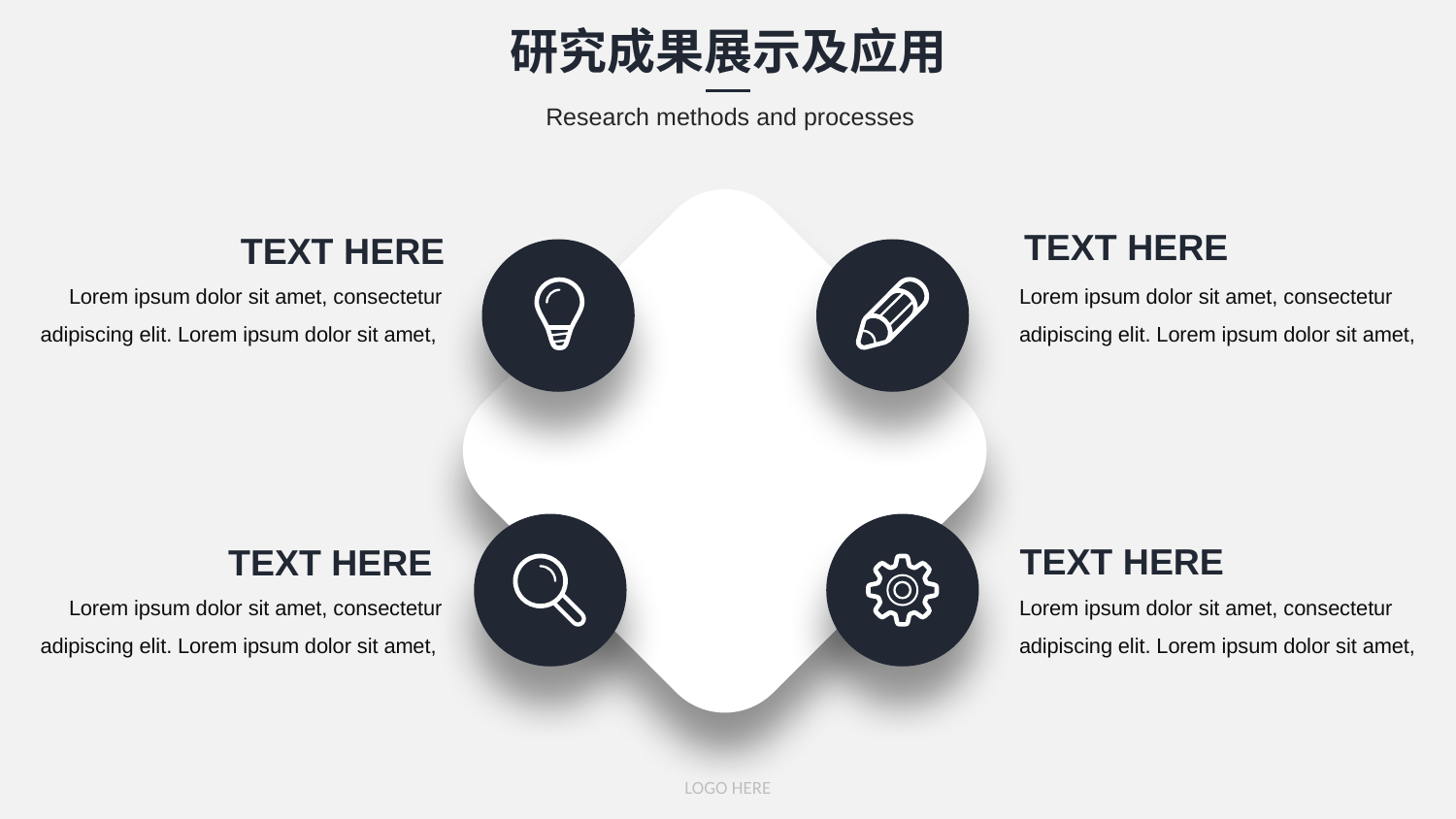

研究成果展示及应用
Research methods and processes
TEXT HERE
TEXT HERE

Lorem ipsum dolor sit amet, consectetur adipiscing elit. Lorem ipsum dolor sit amet,
Lorem ipsum dolor sit amet, consectetur adipiscing elit. Lorem ipsum dolor sit amet,

TEXT HERE
TEXT HERE
Lorem ipsum dolor sit amet, consectetur adipiscing elit. Lorem ipsum dolor sit amet,
Lorem ipsum dolor sit amet, consectetur adipiscing elit. Lorem ipsum dolor sit amet,
13